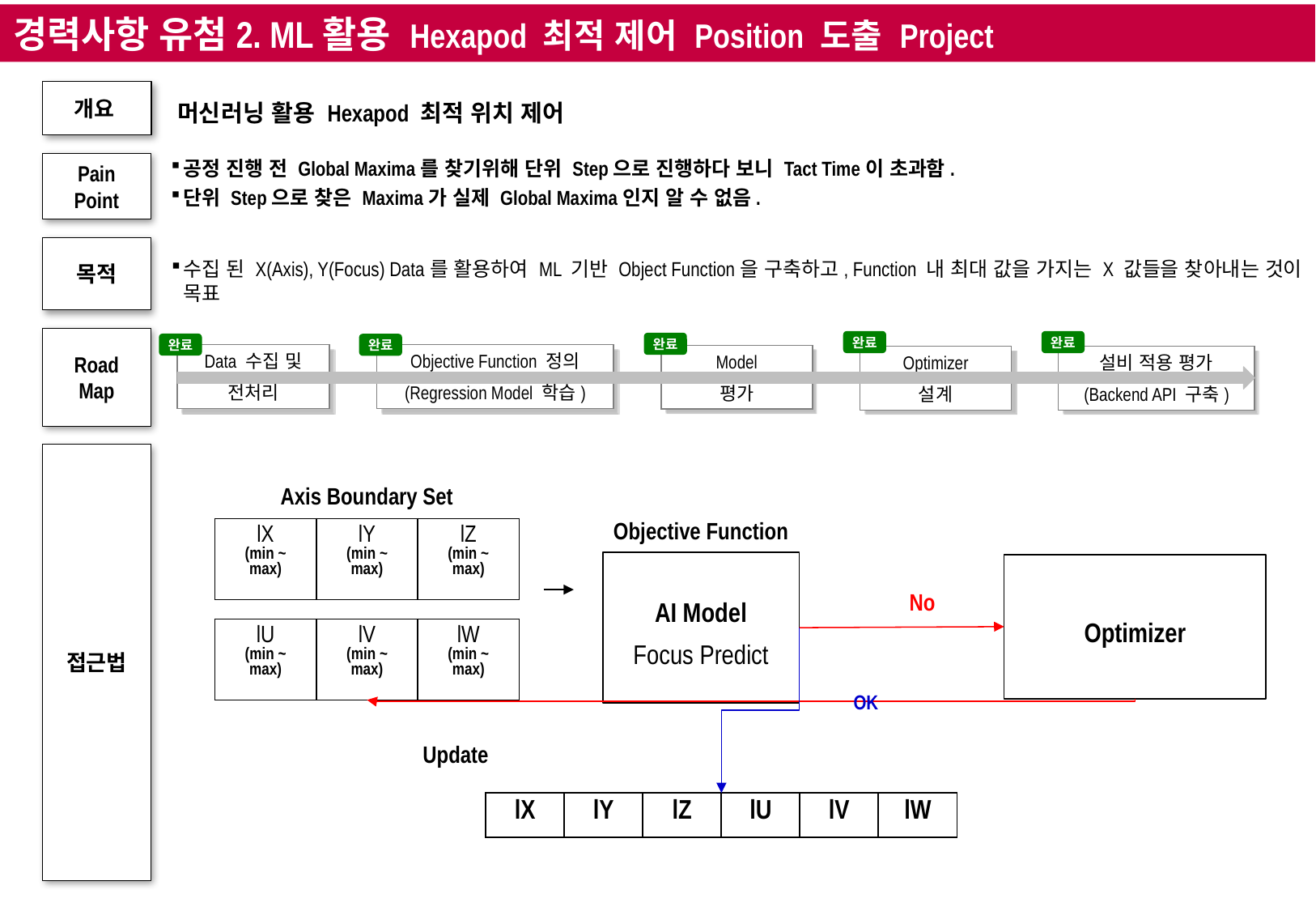

경력사항 유첨2. ML활용 Hexapod 최적 제어 Position 도출 Project
개요
머신러닝 활용 Hexapod 최적 위치 제어
공정 진행 전 Global Maxima를 찾기위해 단위 Step으로 진행하다 보니 Tact Time이 초과함.
단위 Step으로 찾은 Maxima가 실제 Global Maxima인지 알 수 없음.
Pain
Point
목적
수집 된 X(Axis), Y(Focus) Data를 활용하여 ML 기반 Object Function을 구축하고, Function 내 최대 값을 가지는 X 값들을 찾아내는 것이 목표
Road
Map
완료
완료
완료
완료
완료
Data 수집 및
전처리
Objective Function 정의
(Regression Model 학습)
Model
평가
Optimizer
설계
설비 적용 평가
(Backend API 구축)

접근법
Axis Boundary Set
Objective Function
| lX (min ~ max) | lY (min ~ max) | lZ (min ~ max) |
| --- | --- | --- |
AI Model
Focus Predict
Optimizer
No
| lU (min ~ max) | lV (min ~ max) | lW (min ~ max) |
| --- | --- | --- |
OK
Update
| lX | lY | lZ | lU | lV | lW |
| --- | --- | --- | --- | --- | --- |